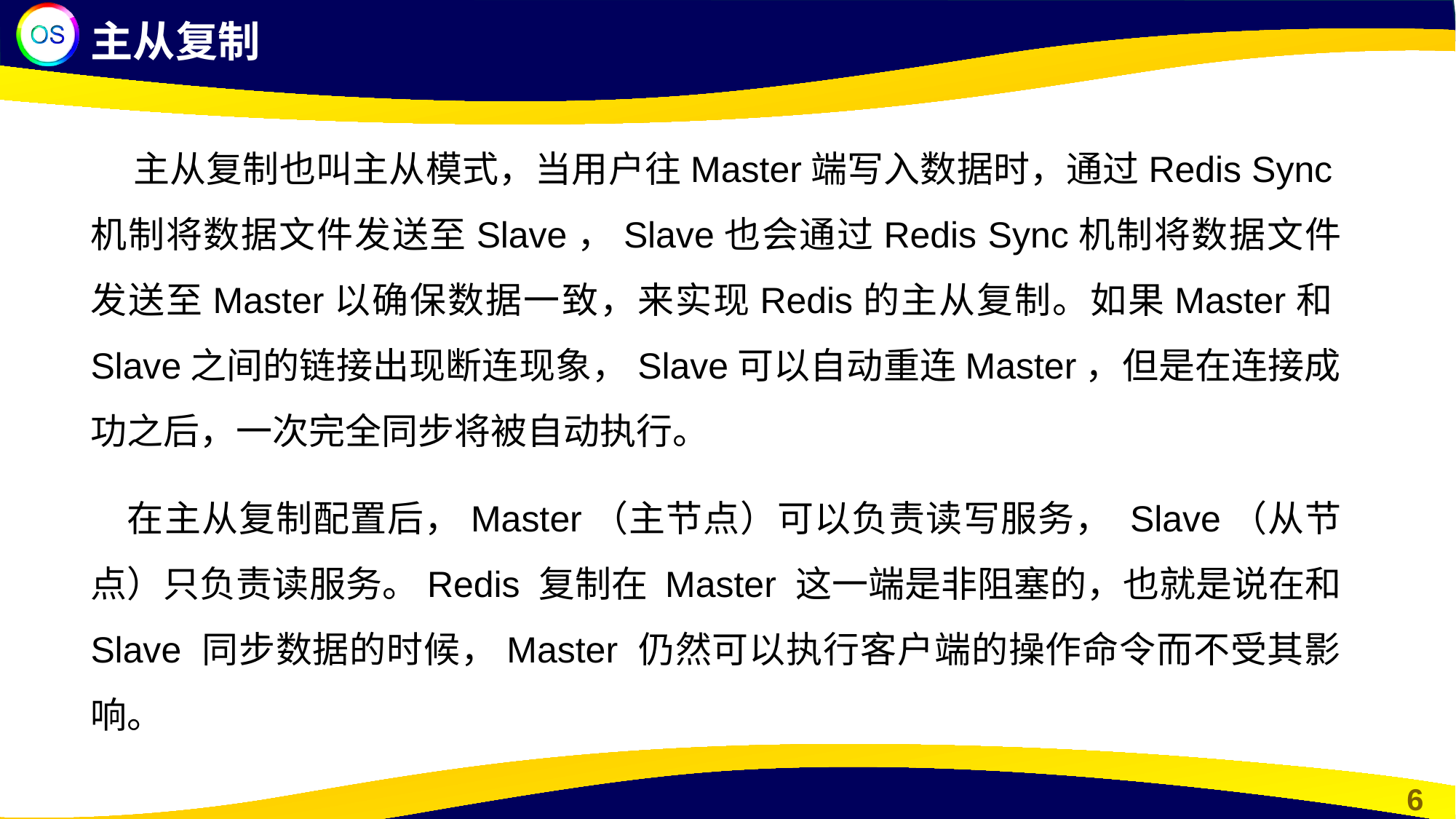

主从复制
    主从复制也叫主从模式，当用户往Master端写入数据时，通过Redis Sync机制将数据文件发送至Slave，Slave也会通过Redis Sync机制将数据文件发送至Master以确保数据一致，来实现Redis的主从复制。如果Master和Slave之间的链接出现断连现象，Slave可以自动重连Master，但是在连接成功之后，一次完全同步将被自动执行。
   在主从复制配置后，Master（主节点）可以负责读写服务， Slave（从节点）只负责读服务。Redis 复制在 Master 这一端是非阻塞的，也就是说在和 Slave 同步数据的时候，Master 仍然可以执行客户端的操作命令而不受其影响。